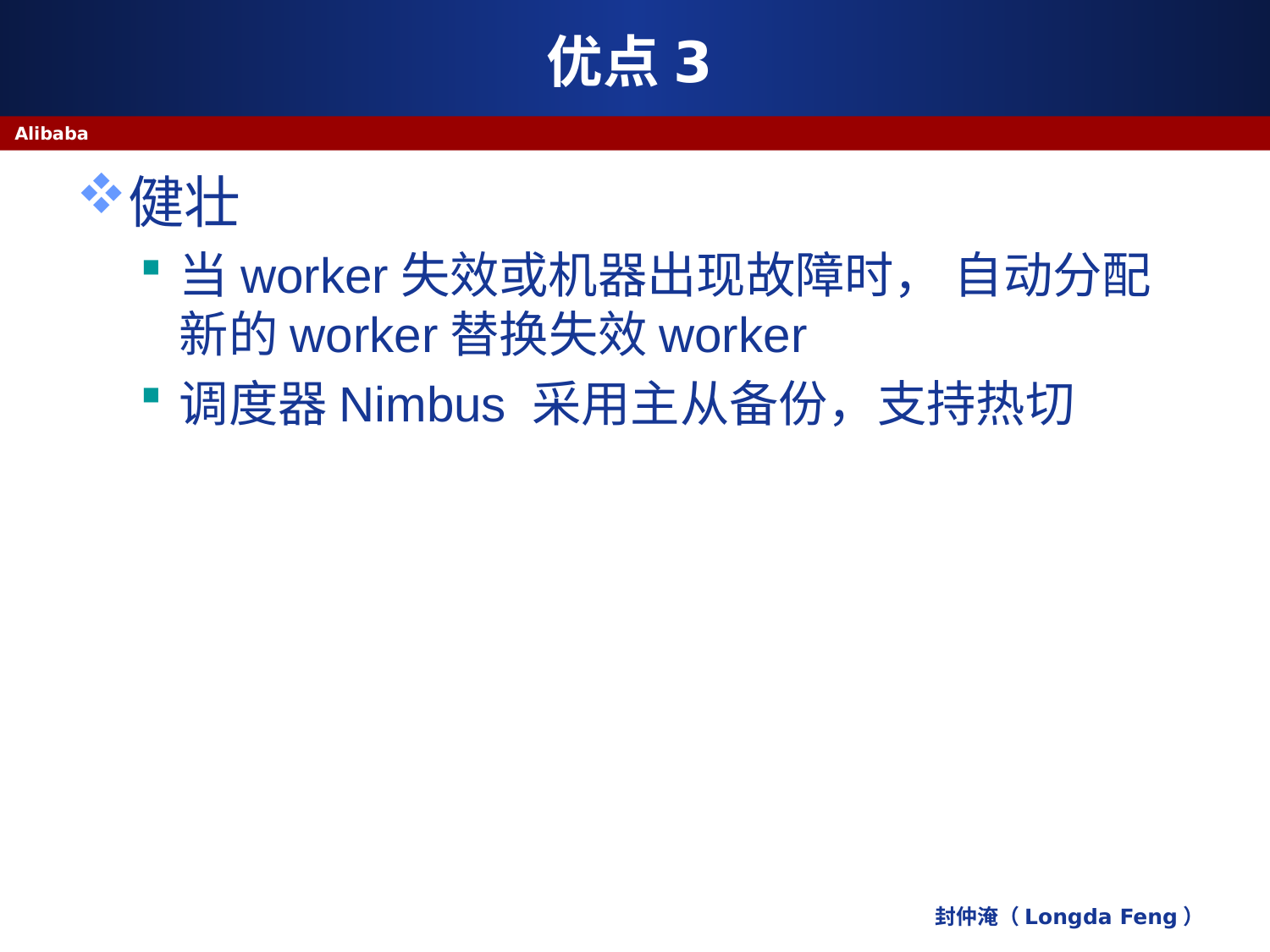

# 优点3
Alibaba
健壮
当worker失效或机器出现故障时， 自动分配新的worker替换失效worker
调度器Nimbus 采用主从备份，支持热切
封仲淹（Longda Feng）